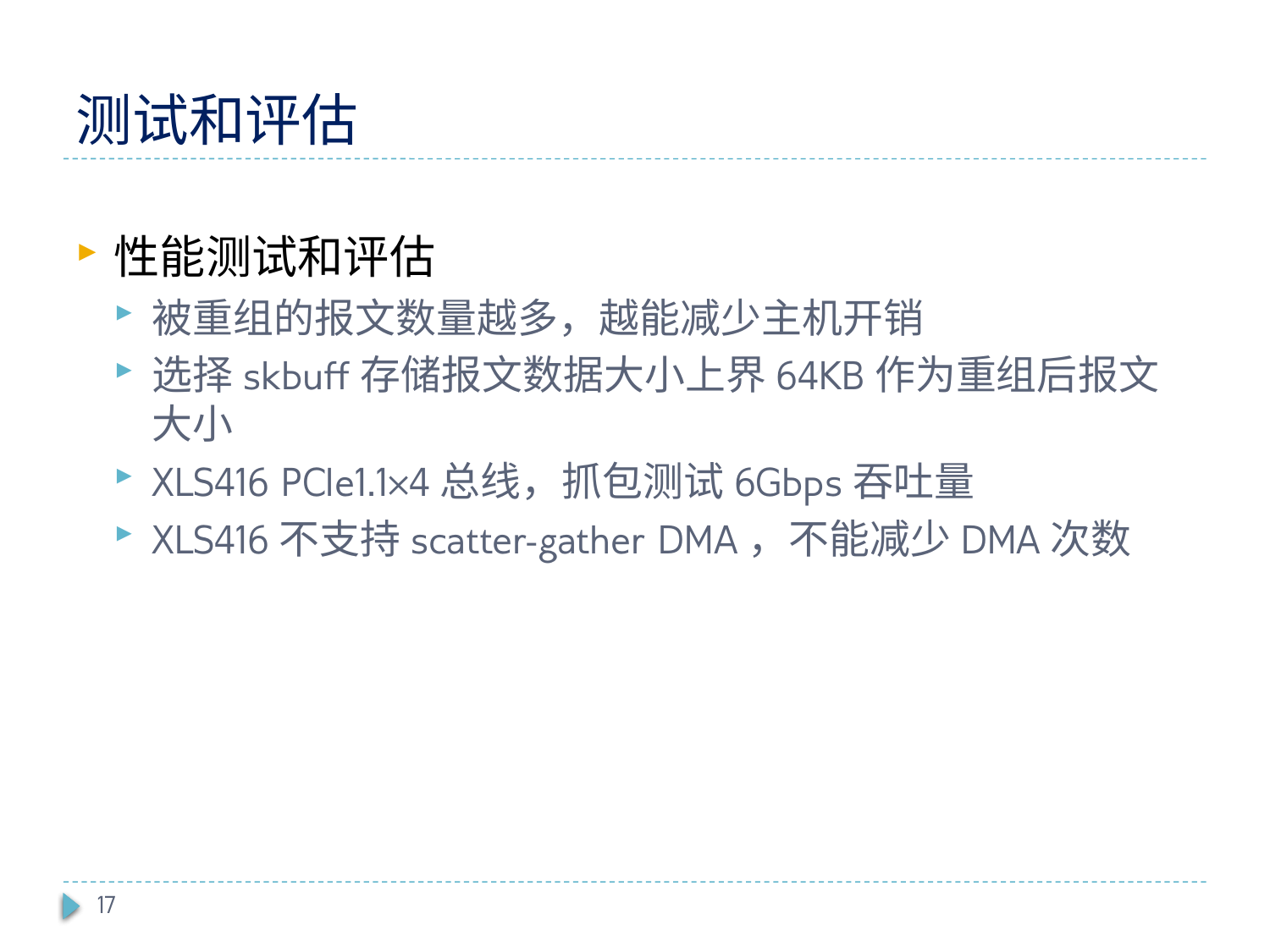

# 测试和评估
性能测试和评估
被重组的报文数量越多，越能减少主机开销
选择skbuff存储报文数据大小上界64KB作为重组后报文大小
XLS416 PCIe1.1×4总线，抓包测试6Gbps吞吐量
XLS416不支持scatter-gather DMA，不能减少DMA次数
17